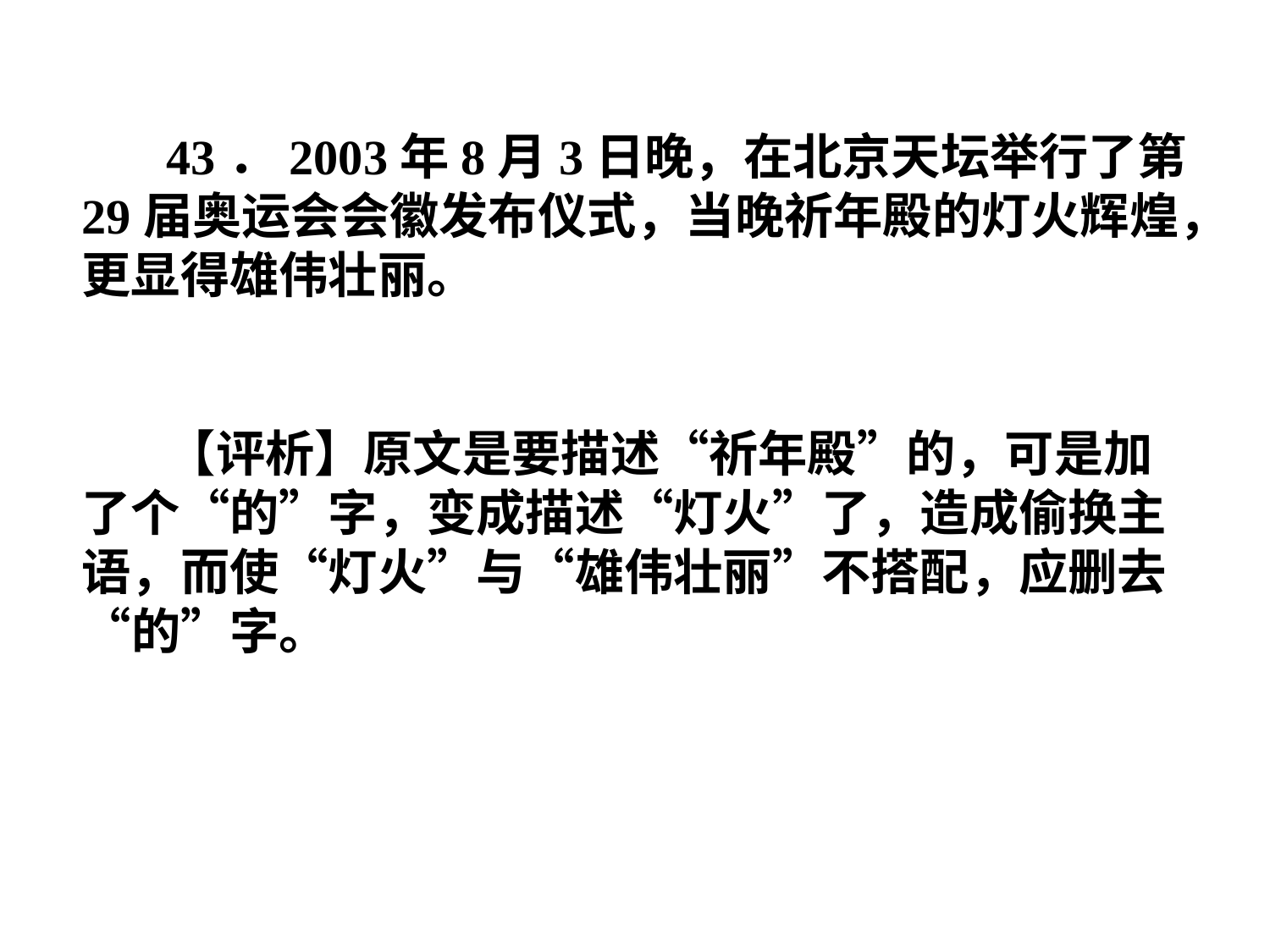

43．2003年8月3日晚，在北京天坛举行了第29届奥运会会徽发布仪式，当晚祈年殿的灯火辉煌，更显得雄伟壮丽。
【评析】原文是要描述“祈年殿”的，可是加了个“的”字，变成描述“灯火”了，造成偷换主语，而使“灯火”与“雄伟壮丽”不搭配，应删去“的”字。